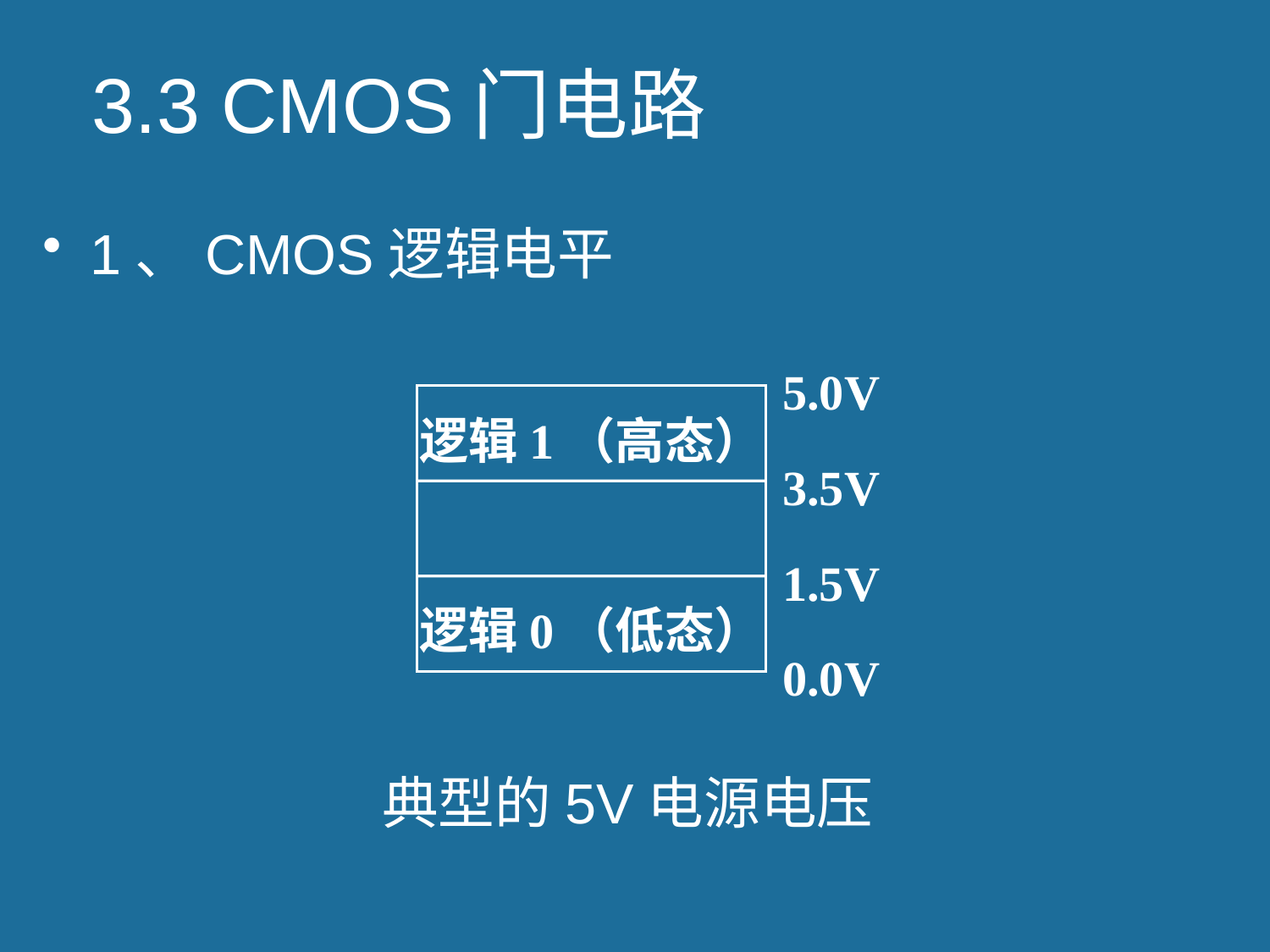

# 3.3 CMOS门电路
1、CMOS逻辑电平
5.0V
逻辑1（高态）

逻辑0（低态）
3.5V

1.5V

0.0V
未定义
典型的5V电源电压
6